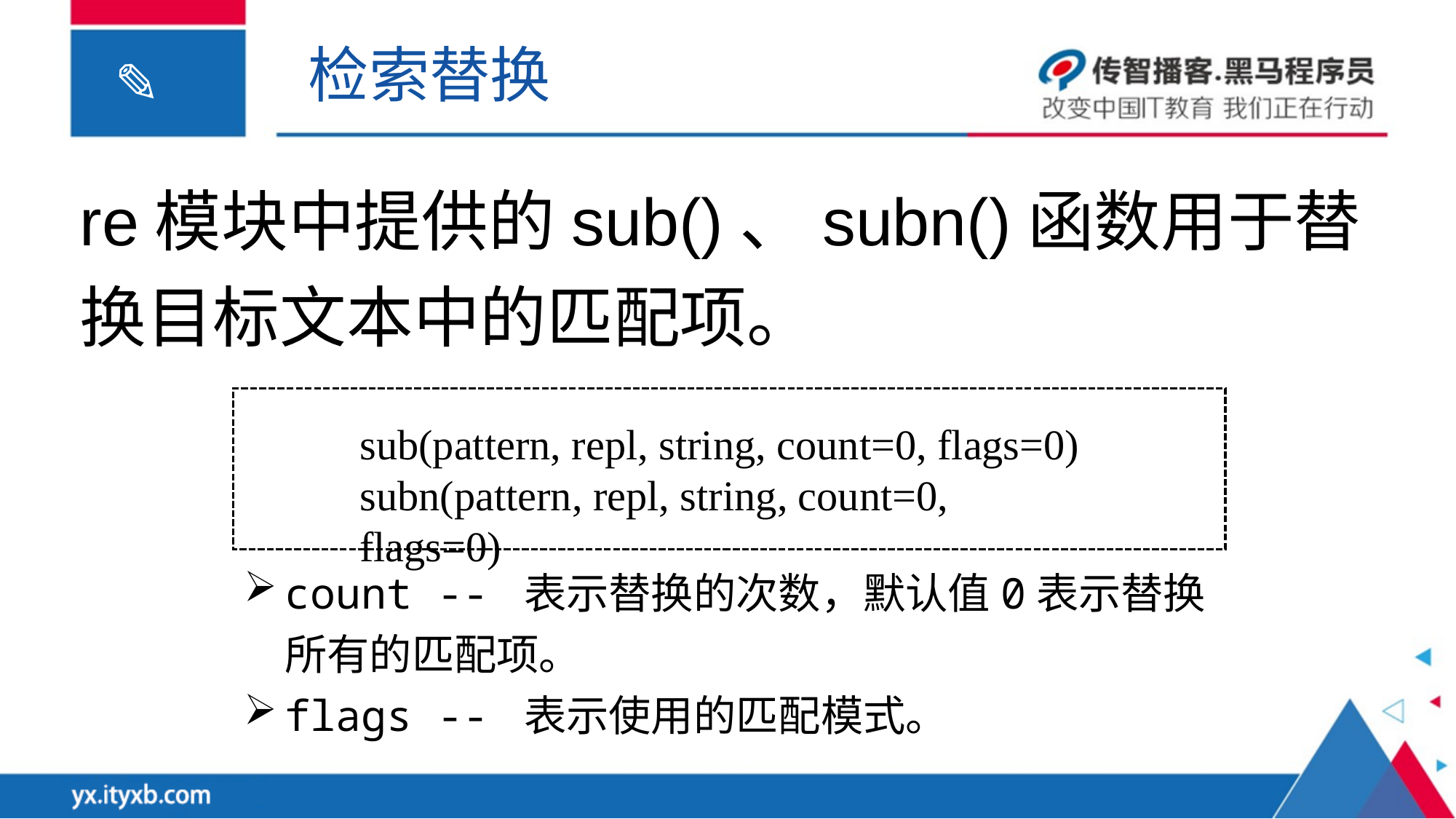

检索替换
re模块中提供的sub()、subn()函数用于替换目标文本中的匹配项。

sub(pattern, repl, string, count=0, flags=0)
subn(pattern, repl, string, count=0, flags=0)
count -- 表示替换的次数，默认值0表示替换所有的匹配项。
flags -- 表示使用的匹配模式。